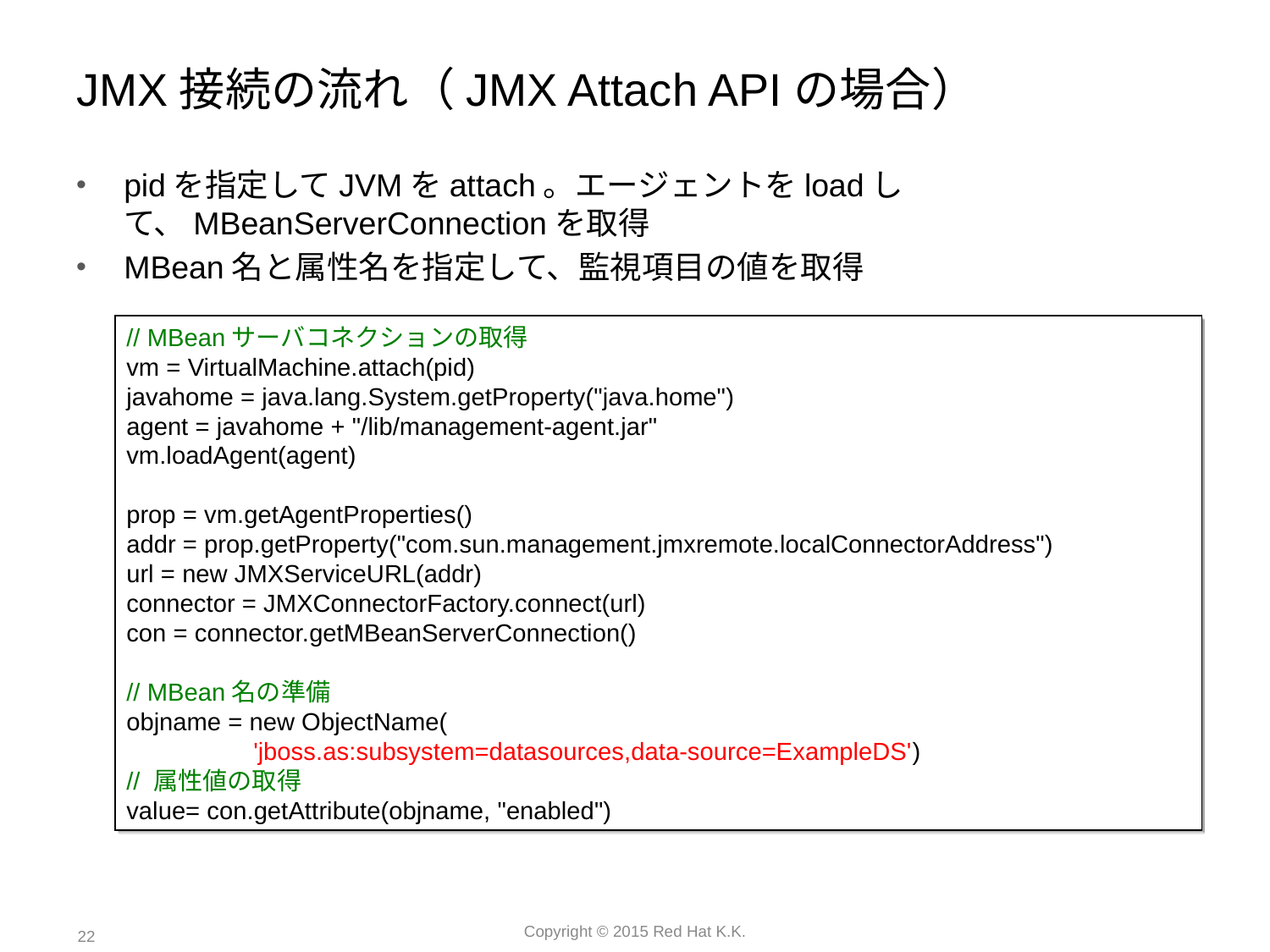

# JMX接続の流れ（JMX Attach APIの場合）
pidを指定してJVMをattach。エージェントをloadして、MBeanServerConnectionを取得
MBean名と属性名を指定して、監視項目の値を取得
// MBeanサーバコネクションの取得
vm = VirtualMachine.attach(pid)
javahome = java.lang.System.getProperty("java.home")
agent = javahome + "/lib/management-agent.jar"
vm.loadAgent(agent)

prop = vm.getAgentProperties()
addr = prop.getProperty("com.sun.management.jmxremote.localConnectorAddress")
url = new JMXServiceURL(addr)
connector = JMXConnectorFactory.connect(url)
con = connector.getMBeanServerConnection()

// MBean名の準備
objname = new ObjectName(
	'jboss.as:subsystem=datasources,data-source=ExampleDS')
// 属性値の取得
value= con.getAttribute(objname, "enabled")
22
Copyright © 2015 Red Hat K.K.